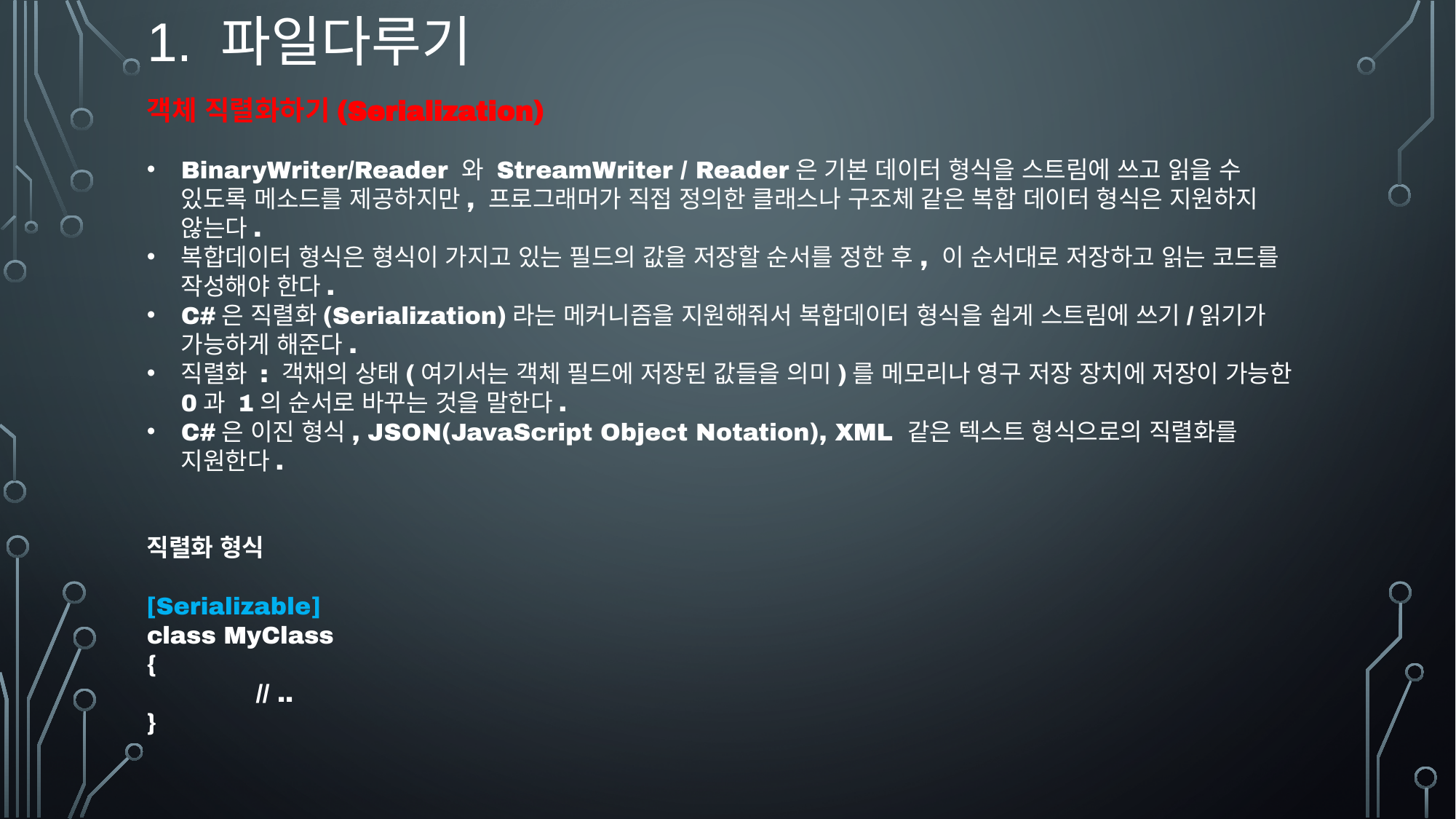

# 1. 파일다루기
객체 직렬화하기(Serialization)

BinaryWriter/Reader 와 StreamWriter / Reader은 기본 데이터 형식을 스트림에 쓰고 읽을 수 있도록 메소드를 제공하지만, 프로그래머가 직접 정의한 클래스나 구조체 같은 복합 데이터 형식은 지원하지 않는다.
복합데이터 형식은 형식이 가지고 있는 필드의 값을 저장할 순서를 정한 후, 이 순서대로 저장하고 읽는 코드를 작성해야 한다.
C#은 직렬화(Serialization)라는 메커니즘을 지원해줘서 복합데이터 형식을 쉽게 스트림에 쓰기/읽기가 가능하게 해준다.
직렬화 : 객채의 상태(여기서는 객체 필드에 저장된 값들을 의미)를 메모리나 영구 저장 장치에 저장이 가능한 0과 1의 순서로 바꾸는 것을 말한다.
C#은 이진 형식, JSON(JavaScript Object Notation), XML 같은 텍스트 형식으로의 직렬화를 지원한다.

직렬화 형식

[Serializable]
class MyClass
{
	// ..
}